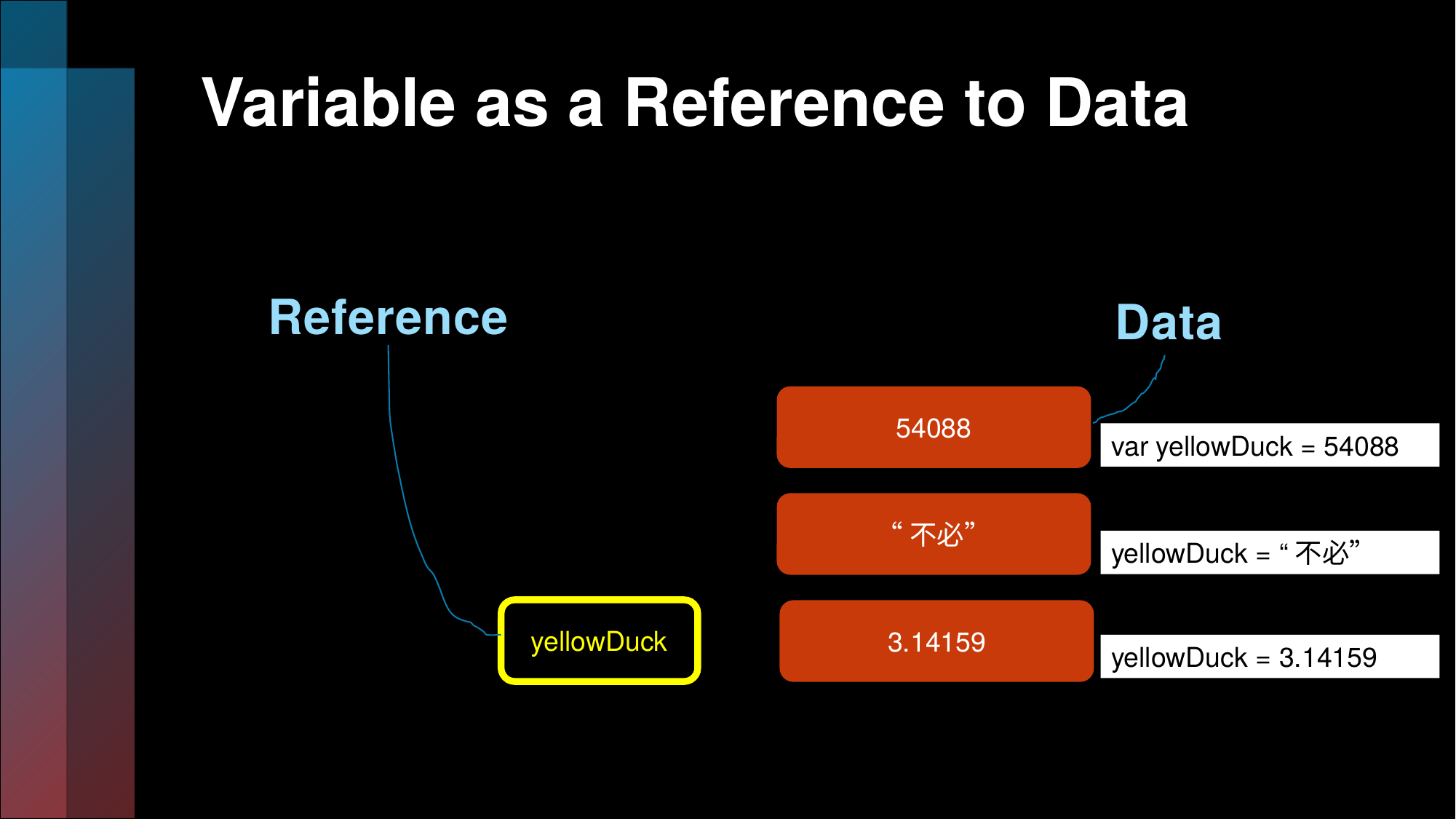

# Variable as a Reference to Data
Reference
Data

54088
var yellowDuck = 54088
“不必”
yellowDuck = “不必”
yellowDuck
3.14159
yellowDuck = 3.14159